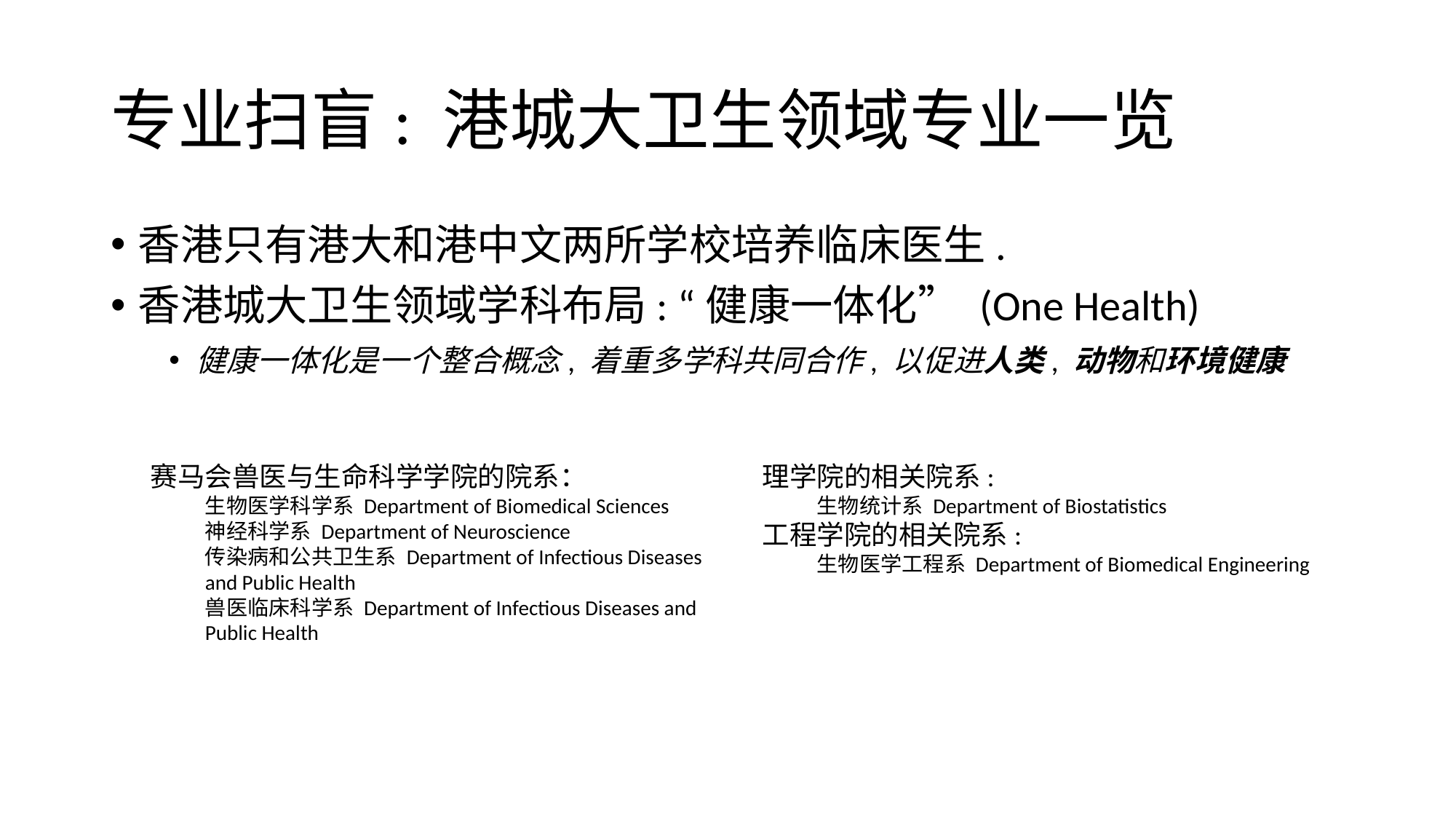

# 专业扫盲: 港城大卫生领域专业一览
香港只有港大和港中文两所学校培养临床医生.
香港城大卫生领域学科布局: “健康一体化” (One Health)
健康一体化是一个整合概念, 着重多学科共同合作, 以促进人类, 动物和环境健康

理学院的相关院系:
生物统计系 Department of Biostatistics
工程学院的相关院系:
生物医学工程系 Department of Biomedical Engineering
赛马会兽医与生命科学学院的院系：
生物医学科学系 Department of Biomedical Sciences
神经科学系 Department of Neuroscience
传染病和公共卫生系 Department of Infectious Diseases and Public Health
兽医临床科学系 Department of Infectious Diseases and Public Health